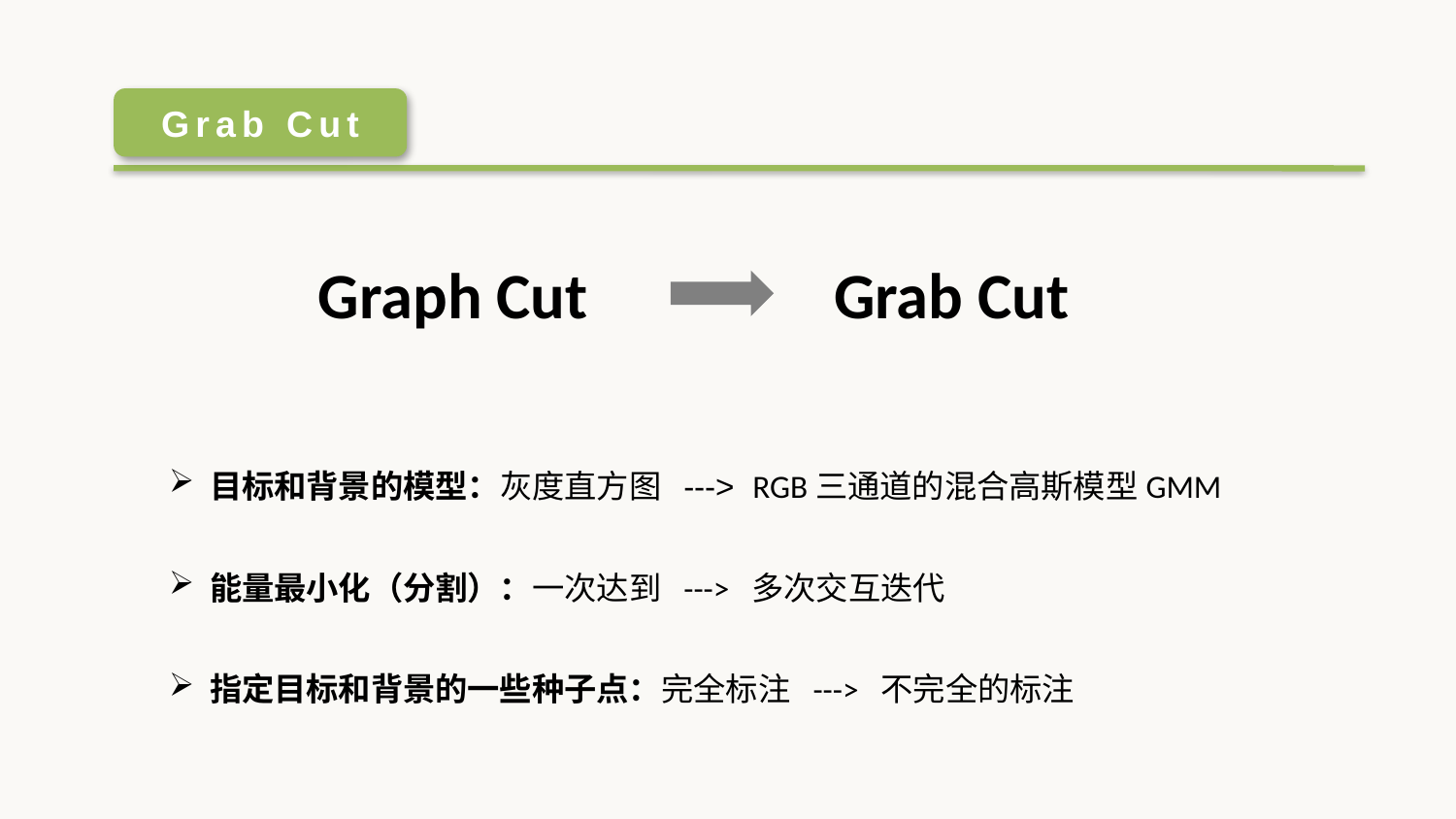

Grab Cut
Graph Cut
Grab Cut

 目标和背景的模型：灰度直方图  --->  RGB三通道的混合高斯模型GMM
 能量最小化（分割）：一次达到  --->  多次交互迭代
 指定目标和背景的一些种子点：完全标注  --->  不完全的标注